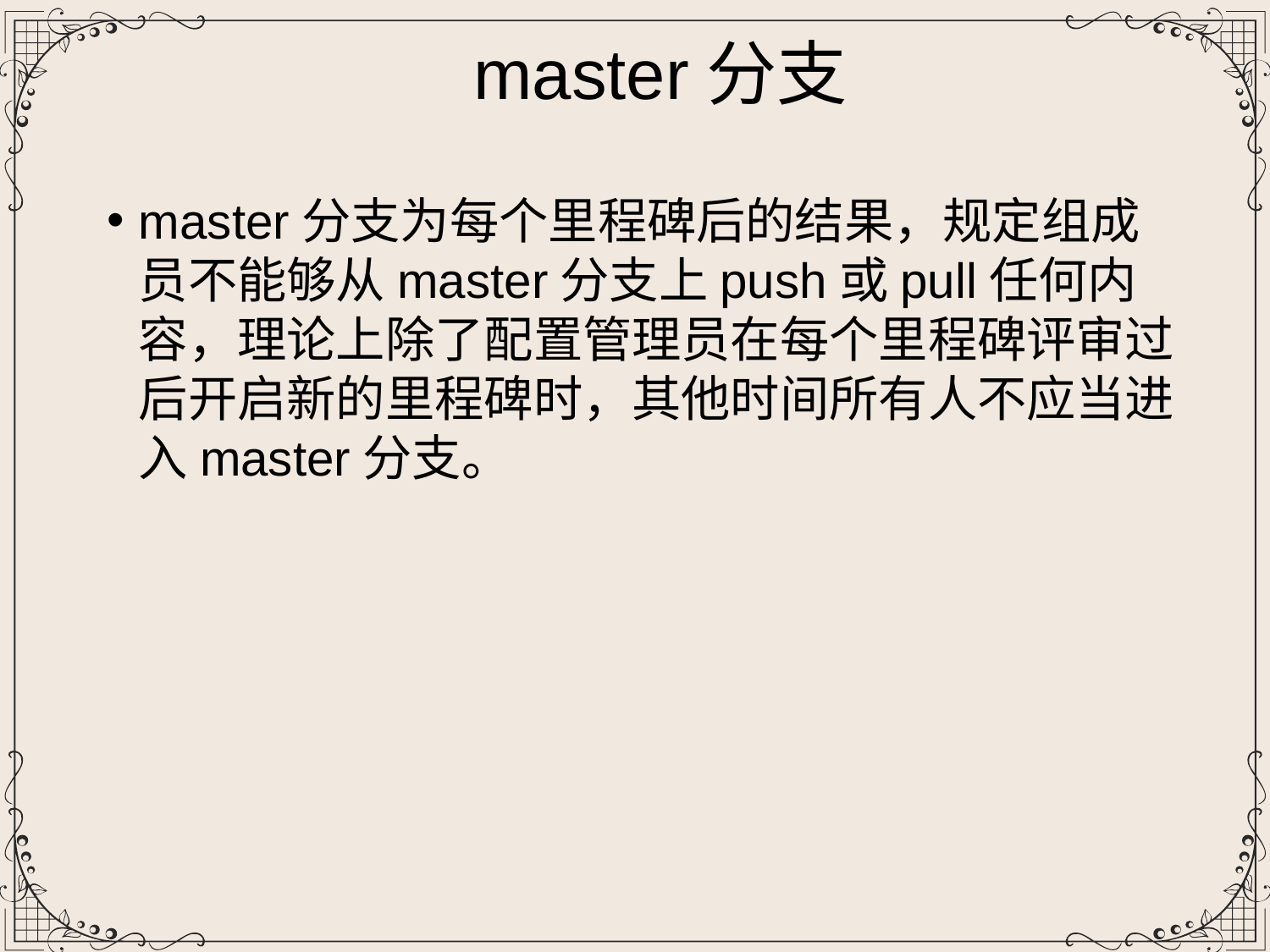

master分支
master分支为每个里程碑后的结果，规定组成员不能够从master分支上push或pull任何内容，理论上除了配置管理员在每个里程碑评审过后开启新的里程碑时，其他时间所有人不应当进入master分支。